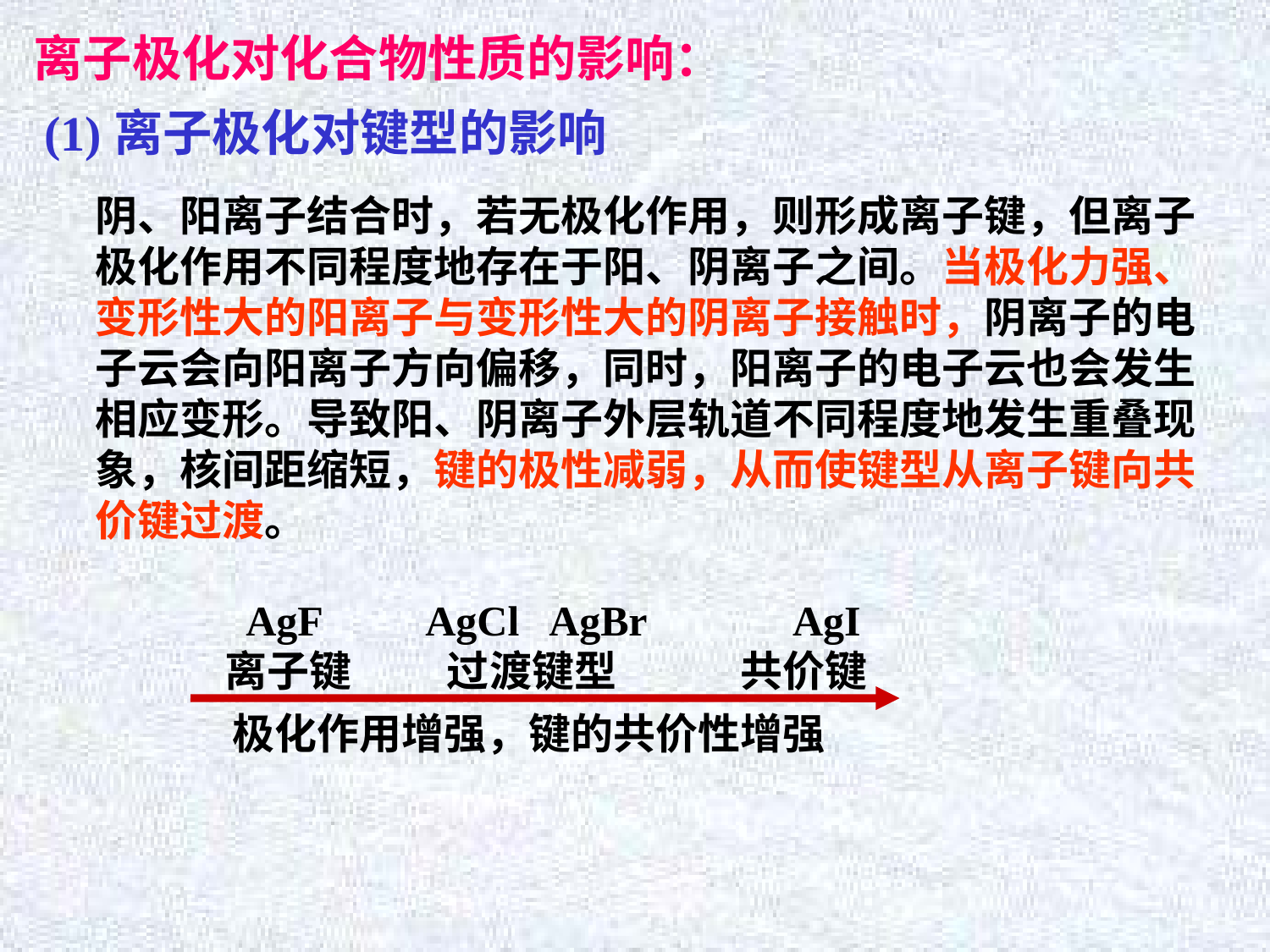

离子极化对化合物性质的影响：
(1)离子极化对键型的影响
阴、阳离子结合时，若无极化作用，则形成离子键，但离子极化作用不同程度地存在于阳、阴离子之间。当极化力强、变形性大的阳离子与变形性大的阴离子接触时，阴离子的电子云会向阳离子方向偏移，同时，阳离子的电子云也会发生相应变形。导致阳、阴离子外层轨道不同程度地发生重叠现象，核间距缩短，键的极性减弱，从而使键型从离子键向共价键过渡。
  AgF          AgCl   AgBr              AgI
离子键          过渡键型             共价键

极化作用增强，键的共价性增强